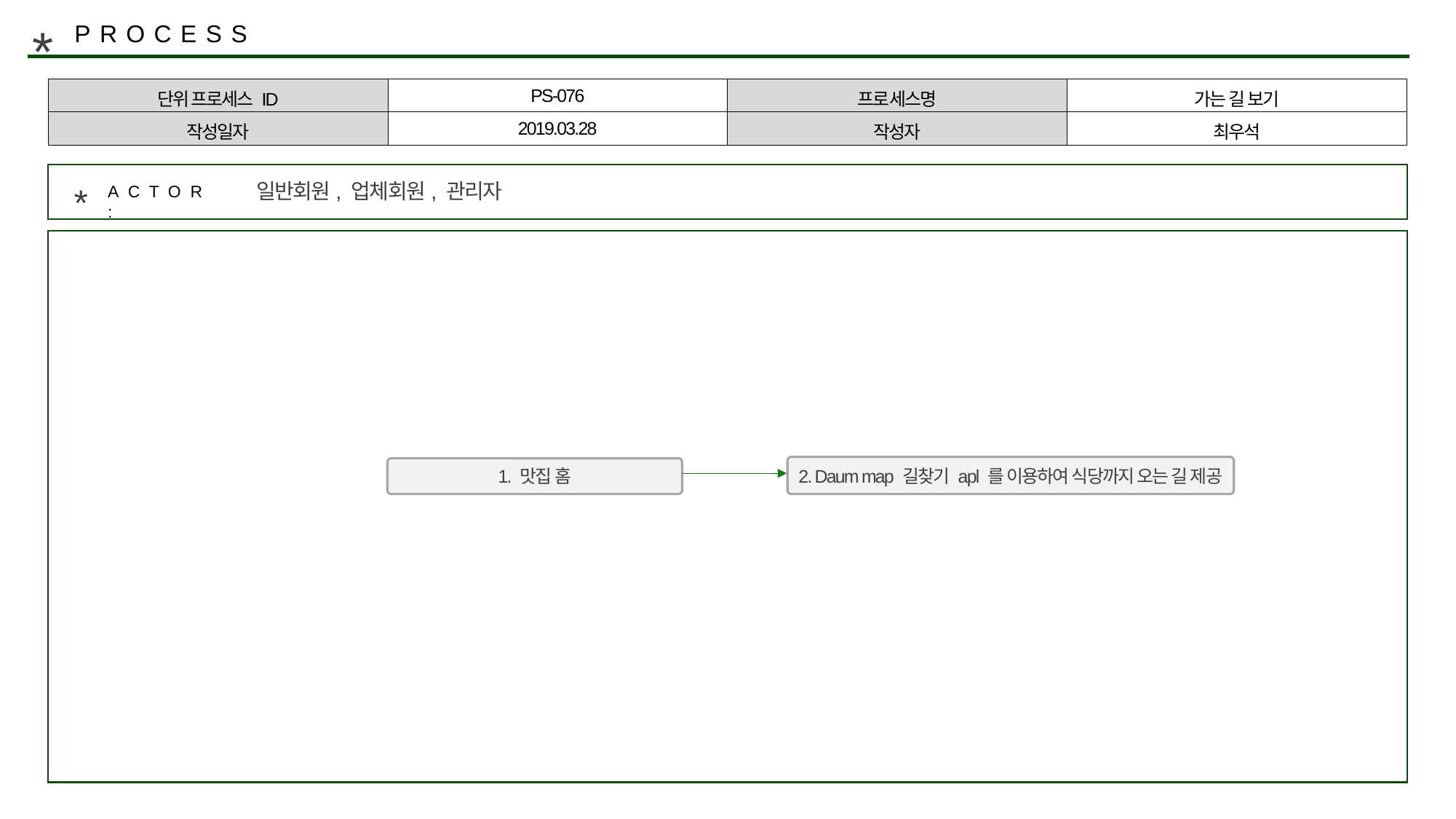

*
PROCESS
| 단위 프로세스 ID | PS-076 | 프로세스명 | 가는 길 보기 |
| --- | --- | --- | --- |
| 작성일자 | 2019.03.28 | 작성자 | 최우석 |

일반회원, 업체회원, 관리자
*
ACTOR :

2. Daum map 길찾기 apl 를 이용하여 식당까지 오는 길 제공
1. 맛집 홈